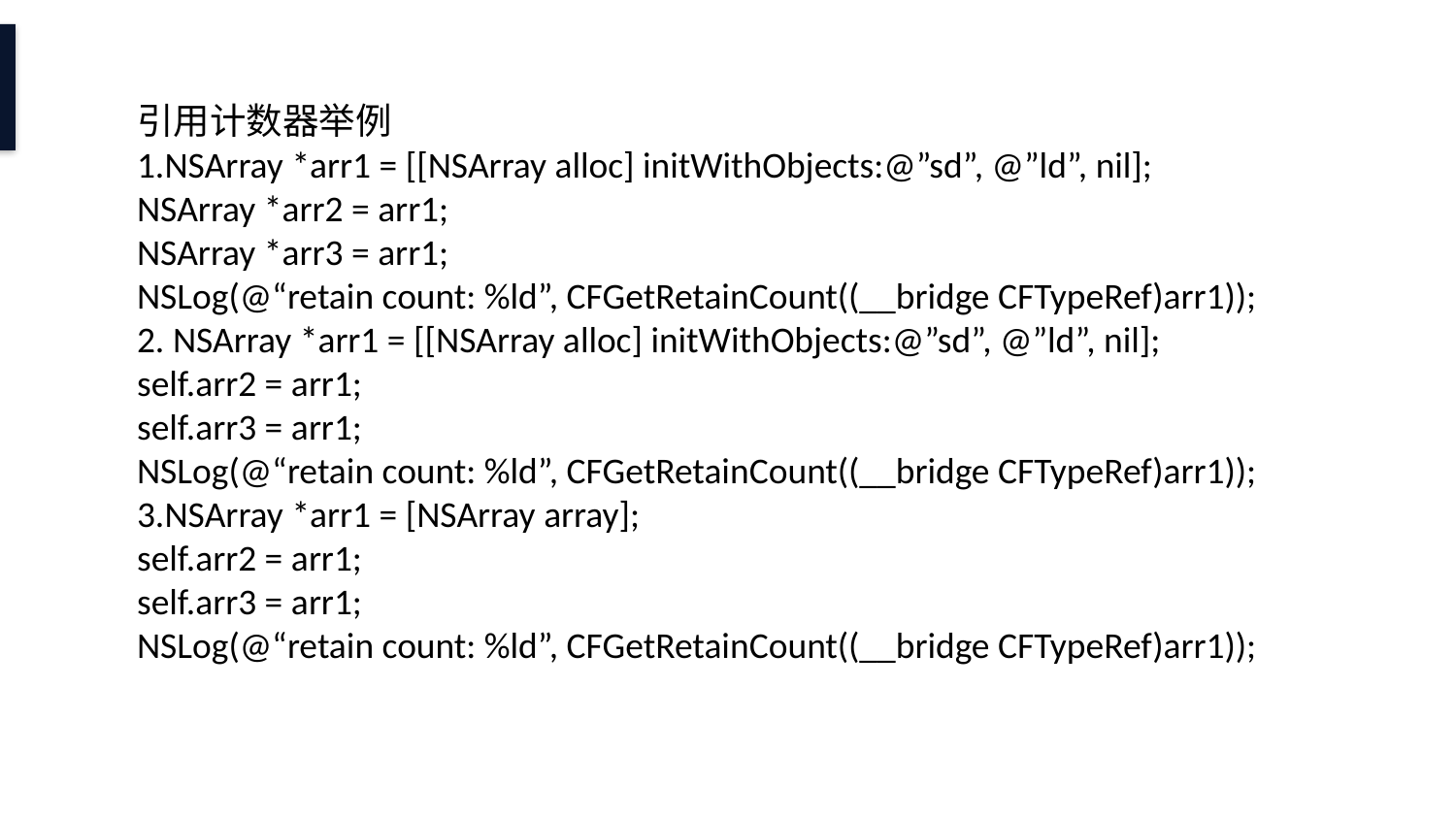

引用计数器举例
1.NSArray *arr1 = [[NSArray alloc] initWithObjects:@”sd”, @”ld”, nil];
NSArray *arr2 = arr1;
NSArray *arr3 = arr1;
NSLog(@“retain count: %ld”, CFGetRetainCount((__bridge CFTypeRef)arr1));
2. NSArray *arr1 = [[NSArray alloc] initWithObjects:@”sd”, @”ld”, nil];
self.arr2 = arr1;
self.arr3 = arr1;
NSLog(@“retain count: %ld”, CFGetRetainCount((__bridge CFTypeRef)arr1));
3.NSArray *arr1 = [NSArray array];
self.arr2 = arr1;
self.arr3 = arr1;
NSLog(@“retain count: %ld”, CFGetRetainCount((__bridge CFTypeRef)arr1));